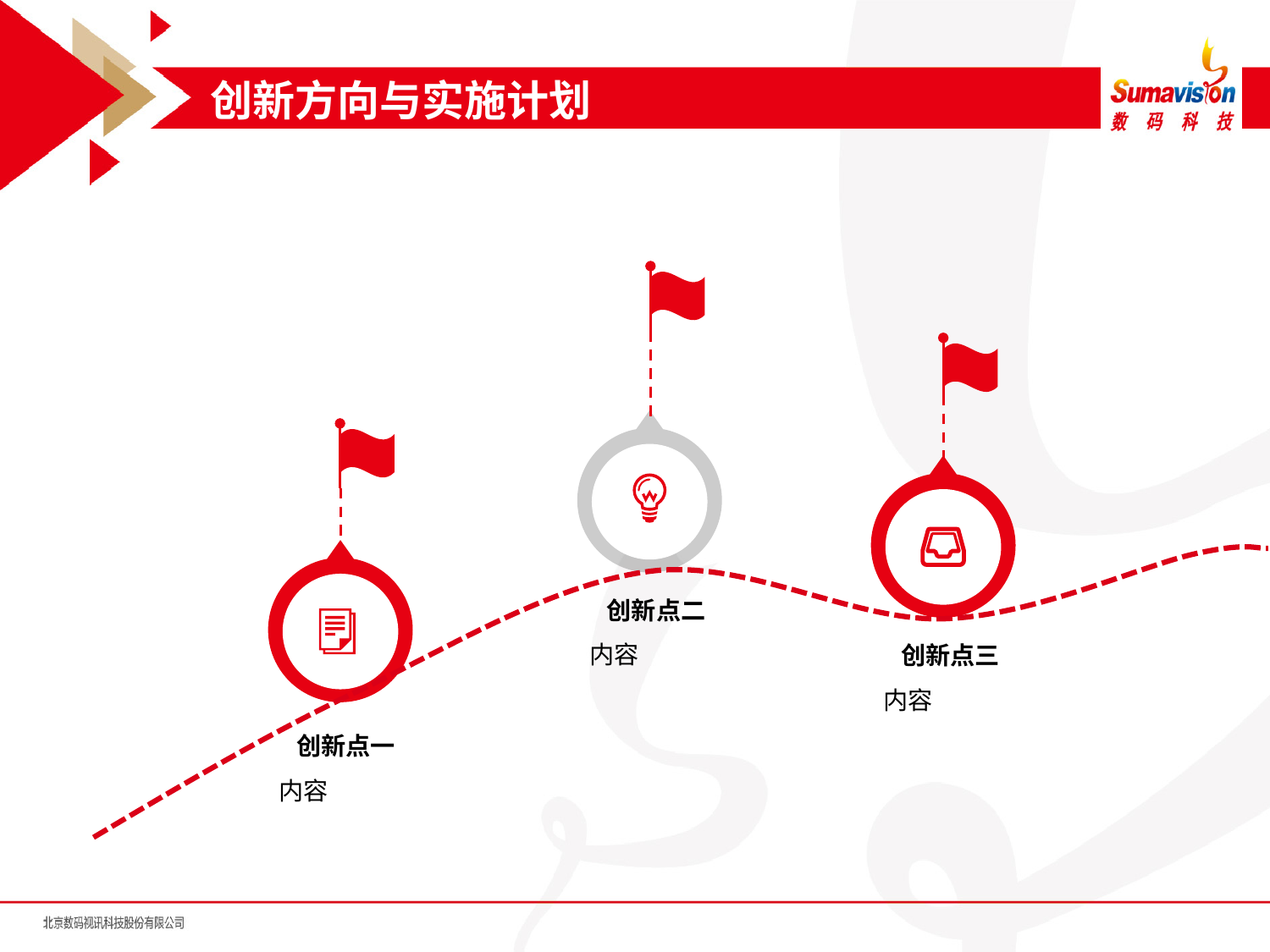

创新方向与实施计划

  创新点二
内容

  创新点三
内容

  创新点一
内容